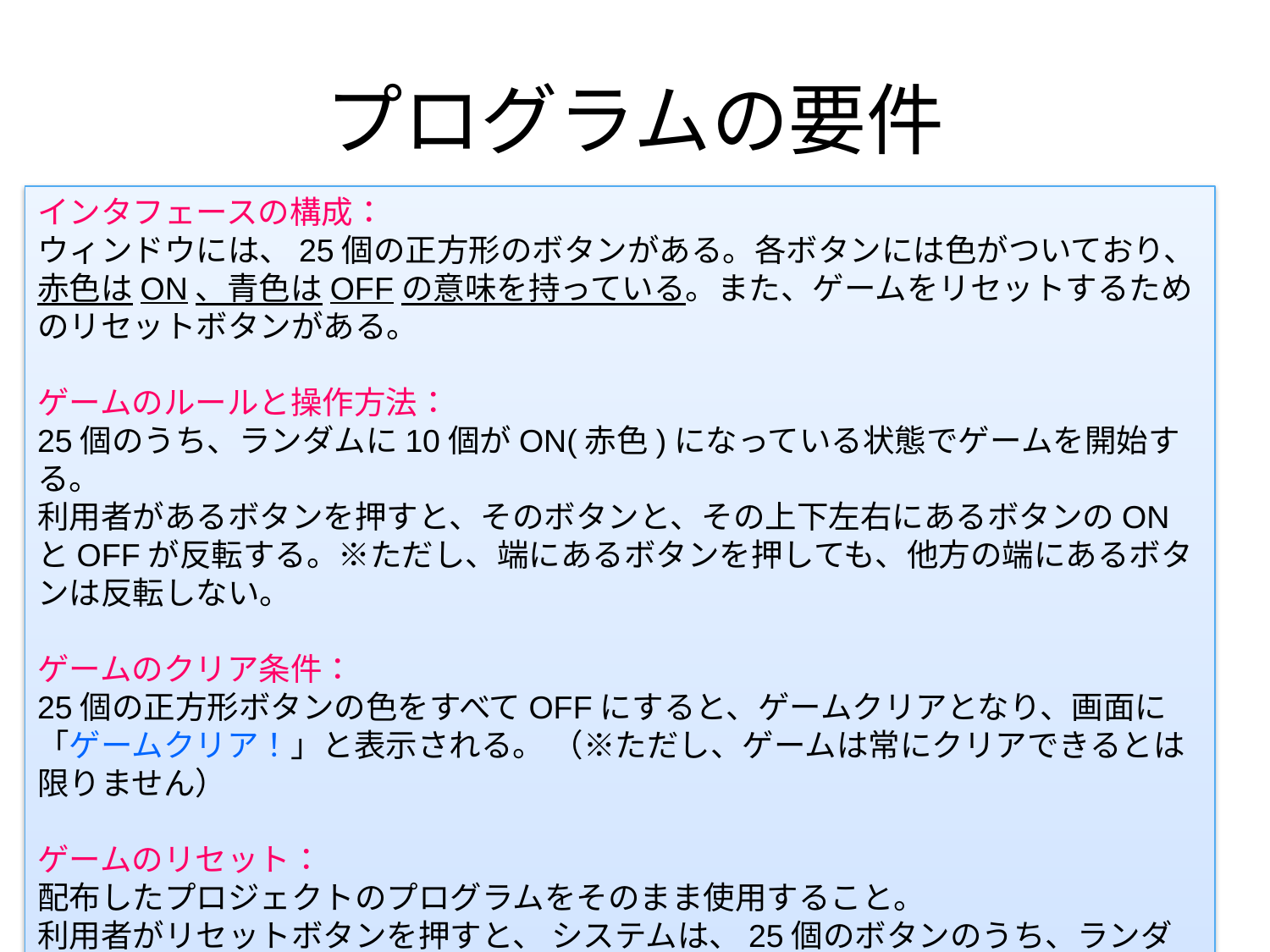

# プログラムの要件
インタフェースの構成：
ウィンドウには、25個の正方形のボタンがある。各ボタンには色がついており、赤色はON、青色はOFFの意味を持っている。また、ゲームをリセットするためのリセットボタンがある。

ゲームのルールと操作方法：
25個のうち、ランダムに10個がON(赤色)になっている状態でゲームを開始する。
利用者があるボタンを押すと、そのボタンと、その上下左右にあるボタンのONとOFFが反転する。※ただし、端にあるボタンを押しても、他方の端にあるボタンは反転しない。

ゲームのクリア条件：
25個の正方形ボタンの色をすべてOFFにすると、ゲームクリアとなり、画面に「ゲームクリア！」と表示される。 （※ただし、ゲームは常にクリアできるとは限りません）

ゲームのリセット：
配布したプロジェクトのプログラムをそのまま使用すること。
利用者がリセットボタンを押すと、 システムは、25個のボタンのうち、ランダムに10個をON（その他をOFF）にする。